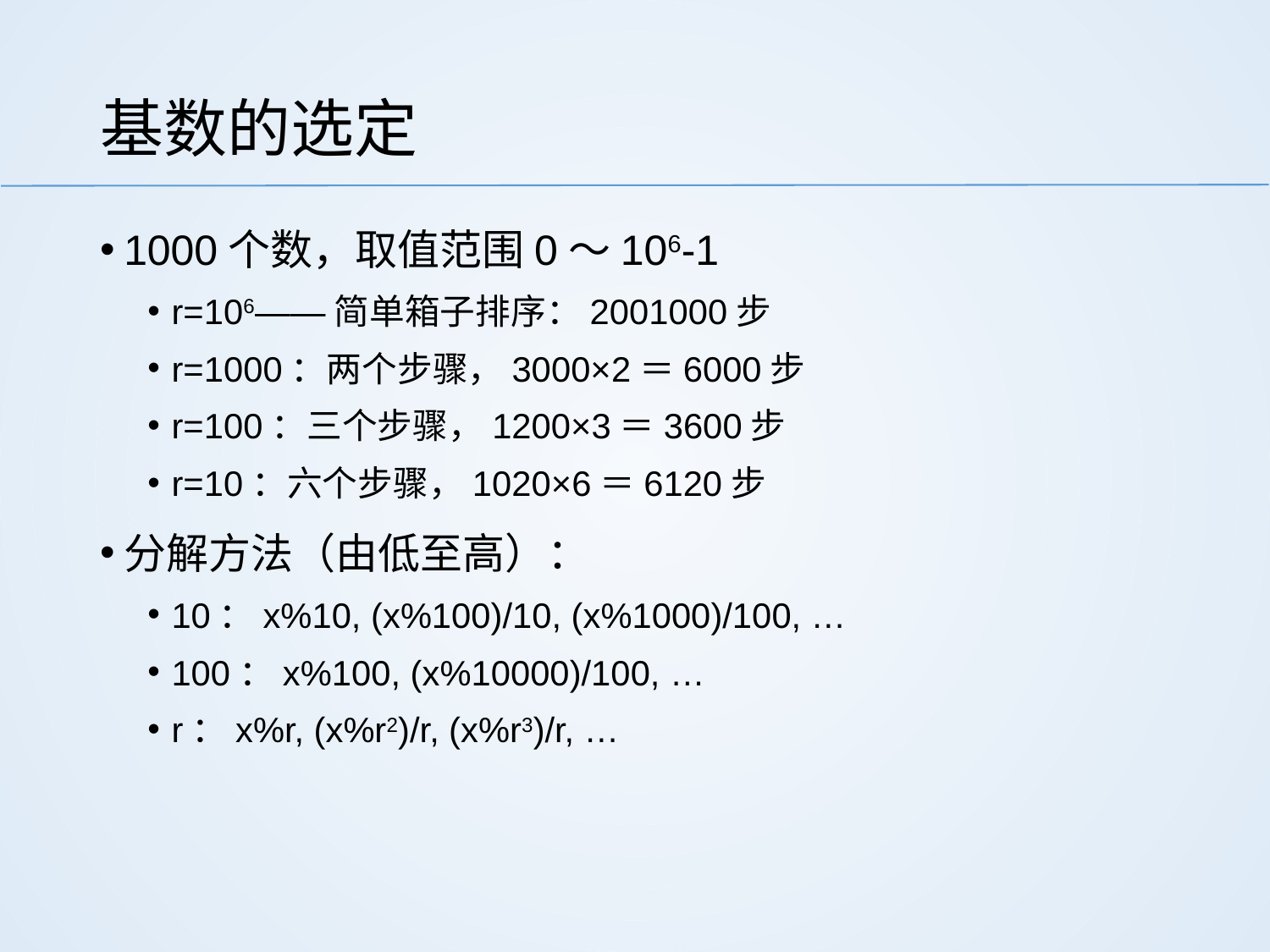

# 基数的选定
1000个数，取值范围0～106-1
r=106——简单箱子排序：2001000步
r=1000：两个步骤，3000×2＝6000步
r=100：三个步骤，1200×3＝3600步
r=10：六个步骤，1020×6＝6120步
分解方法（由低至高）：
10：x%10, (x%100)/10, (x%1000)/100, …
100：x%100, (x%10000)/100, …
r：x%r, (x%r2)/r, (x%r3)/r, …
67